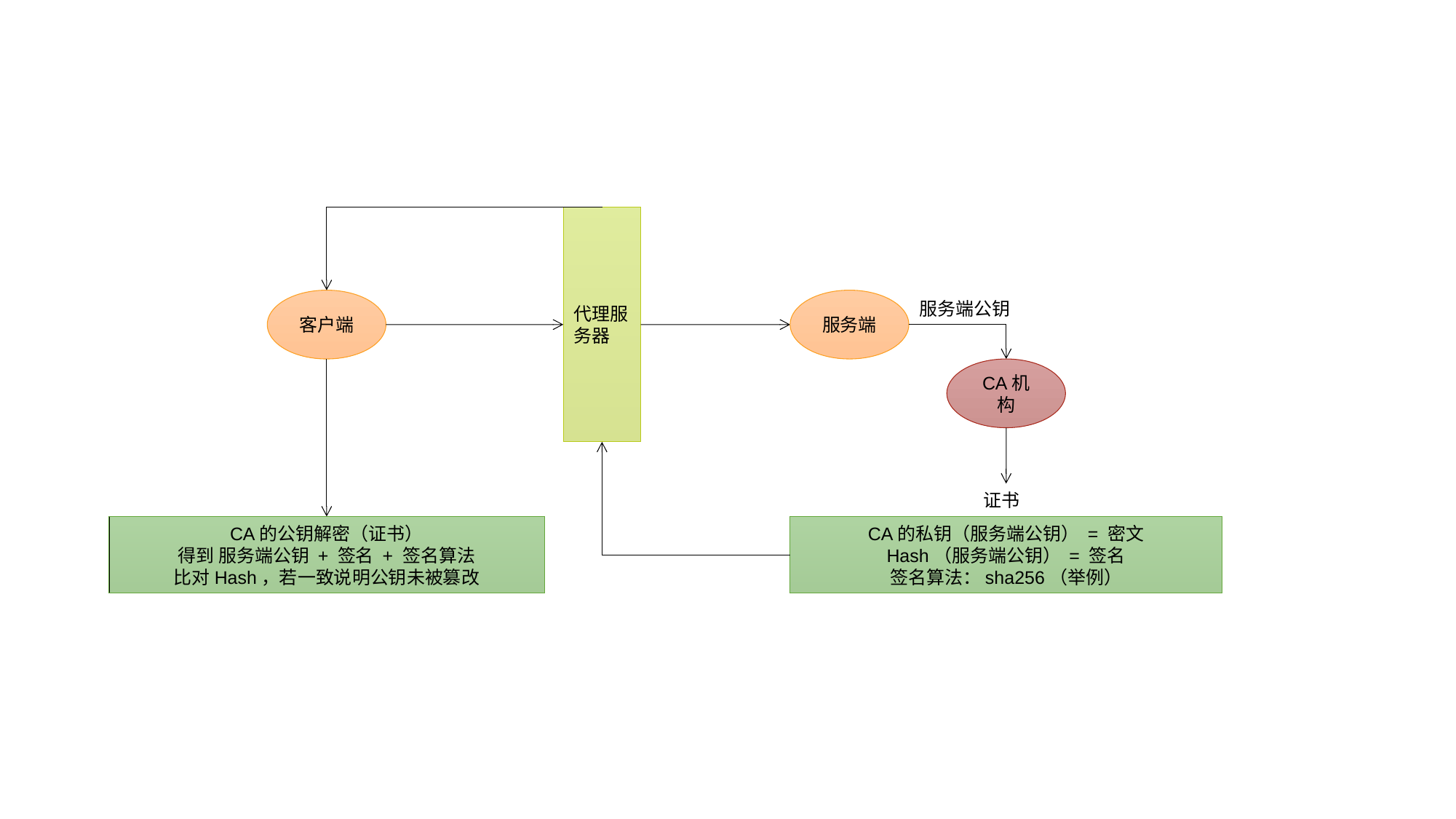

代理服务器
客户端
服务端
服务端公钥
CA机构
证书
CA的公钥解密（证书）
得到 服务端公钥 + 签名 + 签名算法
比对Hash，若一致说明公钥未被篡改
CA的私钥（服务端公钥） = 密文
Hash（服务端公钥） = 签名
签名算法：sha256（举例）